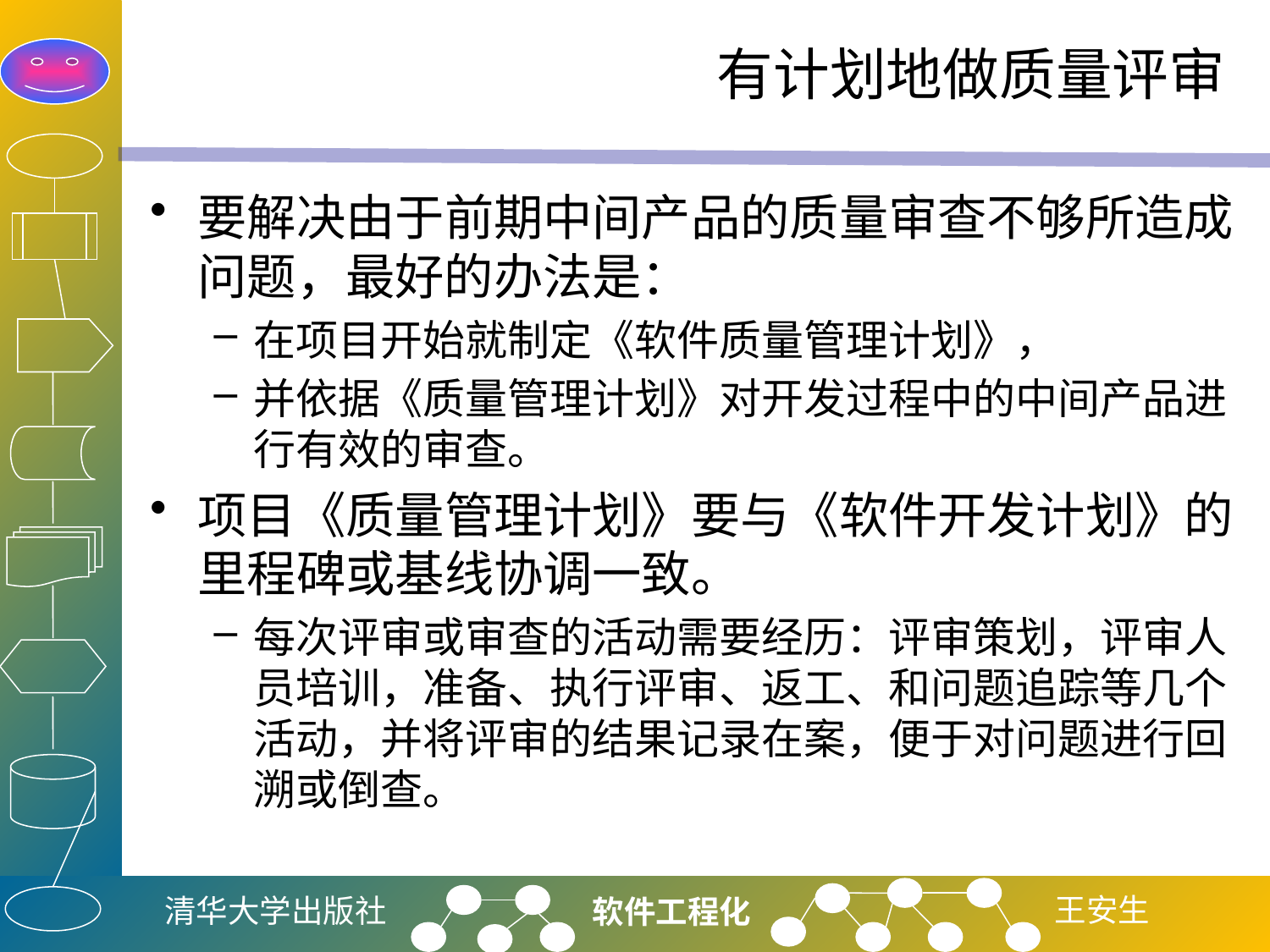

# 有计划地做质量评审
要解决由于前期中间产品的质量审查不够所造成问题，最好的办法是：
在项目开始就制定《软件质量管理计划》，
并依据《质量管理计划》对开发过程中的中间产品进行有效的审查。
项目《质量管理计划》要与《软件开发计划》的里程碑或基线协调一致。
每次评审或审查的活动需要经历：评审策划，评审人员培训，准备、执行评审、返工、和问题追踪等几个活动，并将评审的结果记录在案，便于对问题进行回溯或倒查。